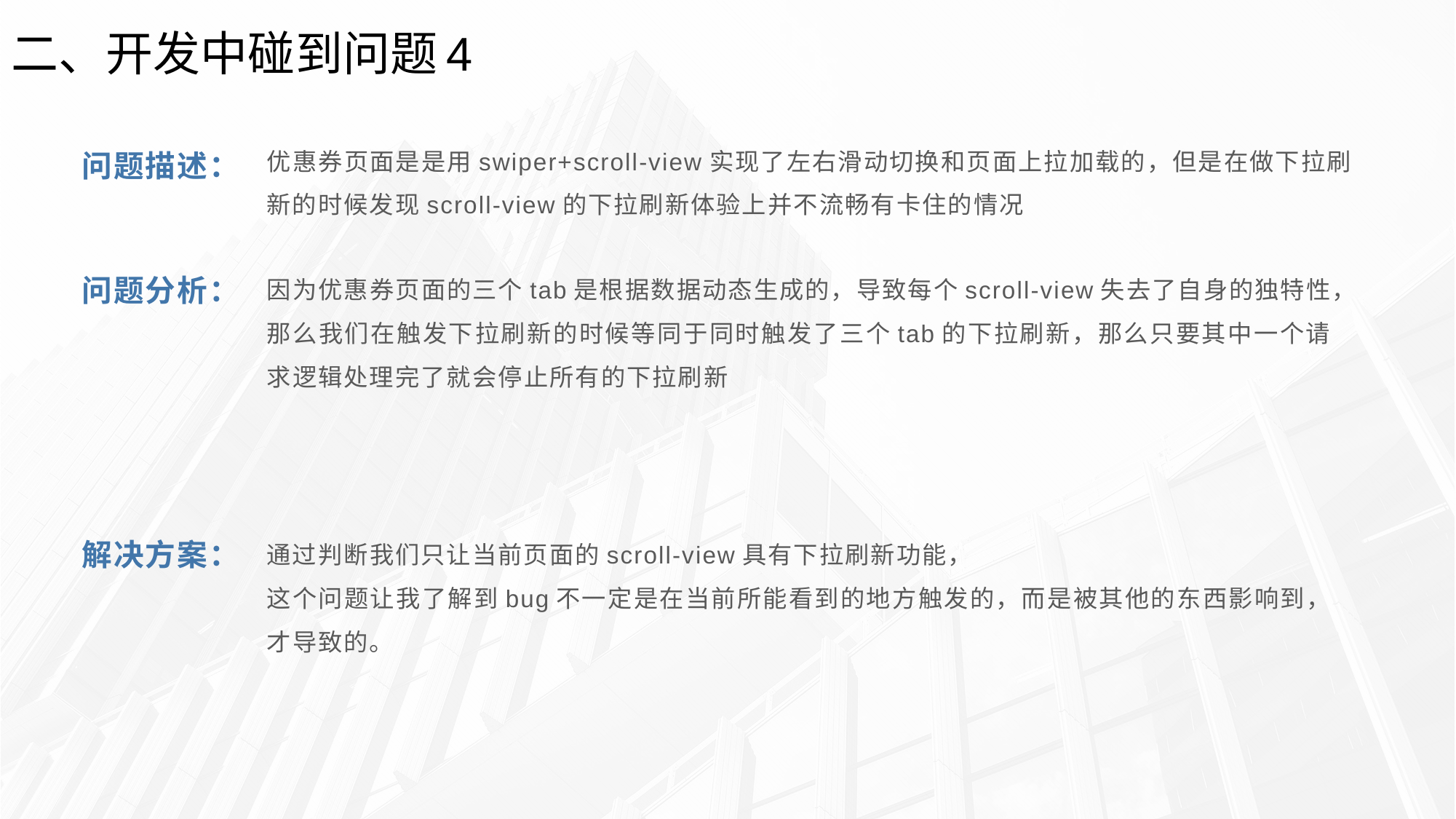

二、开发中碰到问题4
优惠券页面是是用swiper+scroll-view实现了左右滑动切换和页面上拉加载的，但是在做下拉刷新的时候发现scroll-view的下拉刷新体验上并不流畅有卡住的情况
问题描述：
因为优惠券页面的三个tab是根据数据动态生成的，导致每个scroll-view失去了自身的独特性，那么我们在触发下拉刷新的时候等同于同时触发了三个tab的下拉刷新，那么只要其中一个请求逻辑处理完了就会停止所有的下拉刷新
问题分析：
通过判断我们只让当前页面的scroll-view具有下拉刷新功能，
这个问题让我了解到bug不一定是在当前所能看到的地方触发的，而是被其他的东西影响到，才导致的。
解决方案：